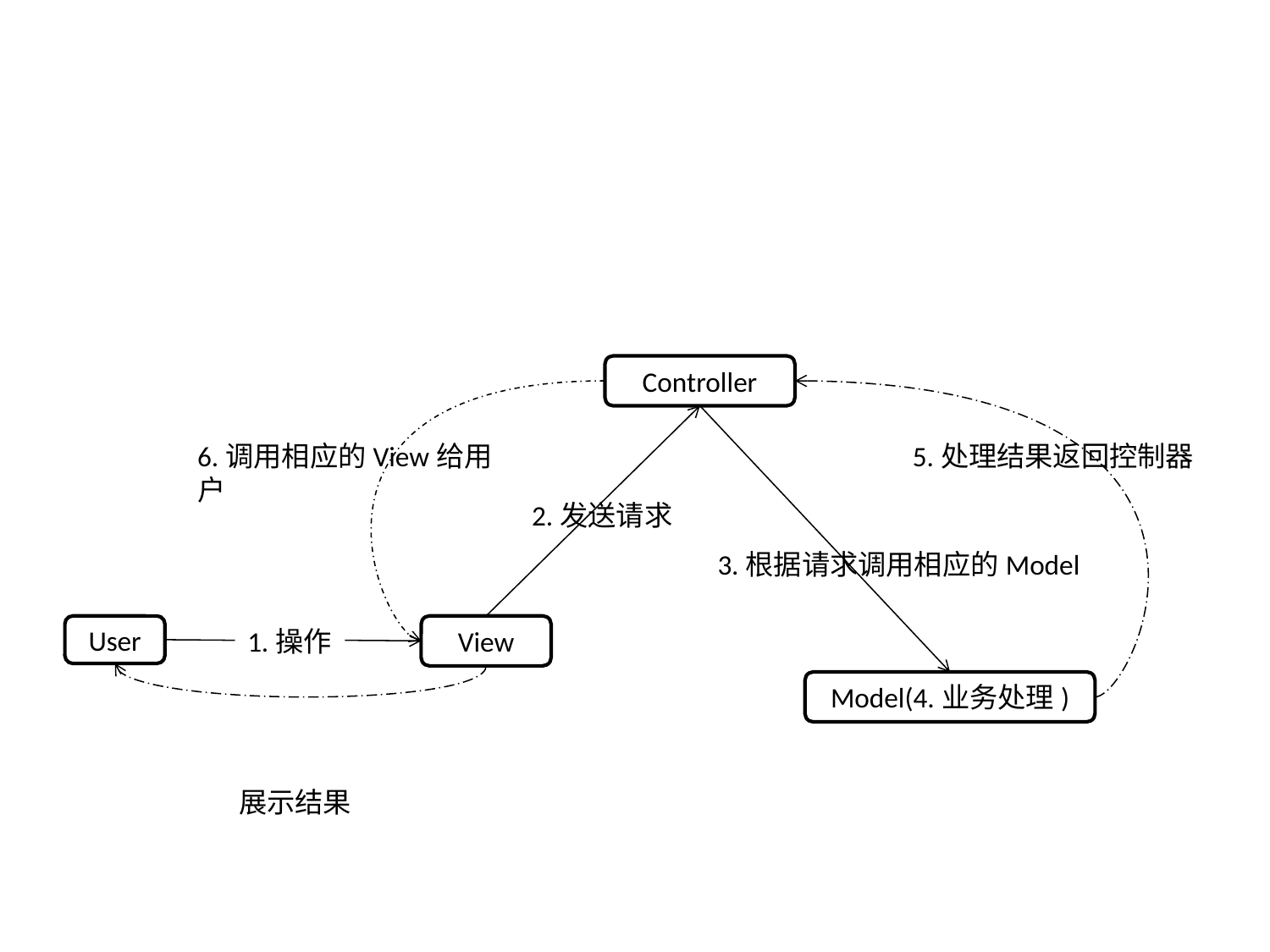

#
Controller
6.调用相应的View给用户
5.处理结果返回控制器
2.发送请求
3.根据请求调用相应的Model
User
View
1.操作
Model(4.业务处理)
展示结果